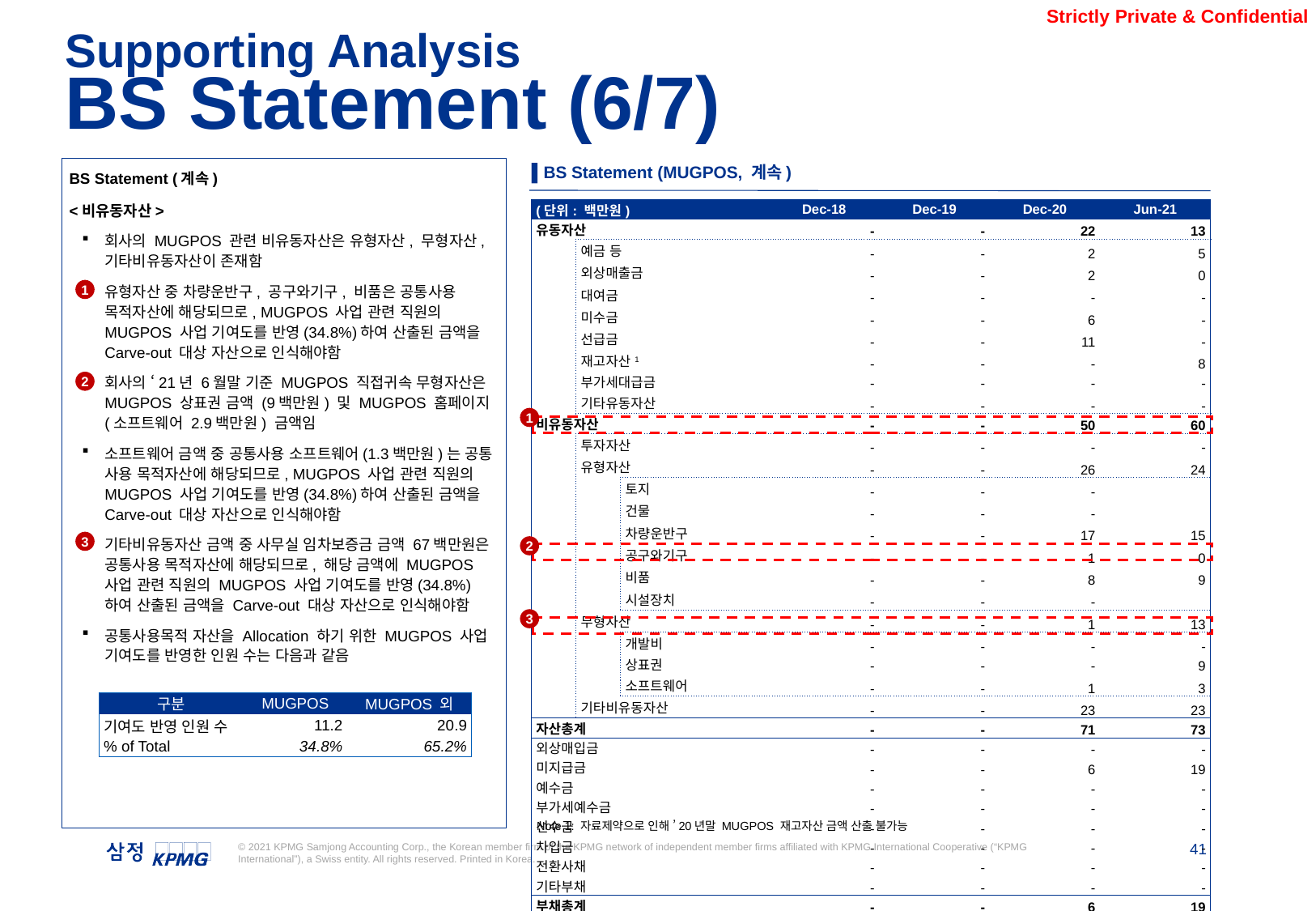

Supporting Analysis
BS Statement (6/7)
▌BS Statement (MUGPOS, 계속)

BS Statement (계속)
<비유동자산>
회사의 MUGPOS 관련 비유동자산은 유형자산, 무형자산, 기타비유동자산이 존재함
유형자산 중 차량운반구, 공구와기구, 비품은 공통사용 목적자산에 해당되므로, MUGPOS 사업 관련 직원의 MUGPOS 사업 기여도를 반영(34.8%)하여 산출된 금액을 Carve-out 대상 자산으로 인식해야함
회사의 ‘21년 6월말 기준 MUGPOS 직접귀속 무형자산은 MUGPOS 상표권 금액 (9백만원) 및 MUGPOS 홈페이지(소프트웨어 2.9백만원) 금액임
소프트웨어 금액 중 공통사용 소프트웨어(1.3백만원)는 공통 사용 목적자산에 해당되므로, MUGPOS 사업 관련 직원의 MUGPOS 사업 기여도를 반영(34.8%)하여 산출된 금액을 Carve-out 대상 자산으로 인식해야함
기타비유동자산 금액 중 사무실 임차보증금 금액 67백만원은 공통사용 목적자산에 해당되므로, 해당 금액에 MUGPOS 사업 관련 직원의 MUGPOS 사업 기여도를 반영(34.8%)하여 산출된 금액을 Carve-out 대상 자산으로 인식해야함
공통사용목적 자산을 Allocation 하기 위한 MUGPOS 사업 기여도를 반영한 인원 수는 다음과 같음
| (단위: 백만원) |  |  | Dec-18 | Dec-19 | Dec-20 | Jun-21 |
| --- | --- | --- | --- | --- | --- | --- |
| 유동자산 |  |  | - | - | 22 | 13 |
|  | 예금 등 |  | - | - | 2 | 5 |
|  | 외상매출금 |  | - | - | 2 | 0 |
|  | 대여금 |  | - | - | - | - |
|  | 미수금 |  | - | - | 6 | - |
|  | 선급금 |  | - | - | 11 | - |
|  | 재고자산1 |  | - | - | - | 8 |
|  | 부가세대급금 |  | - | - | - | - |
|  | 기타유동자산 |  | - | - | - | - |
| 비유동자산 |  |  | - | - | 50 | 60 |
|  | 투자자산 |  | - | - | - | - |
|  | 유형자산 |  | - | - | 26 | 24 |
|  |  | 토지 | - | - | - |  |
|  |  | 건물 | - | - | - |  |
|  |  | 차량운반구 | - | - | 17 | 15 |
|  |  | 공구와기구 | - | - | 1 | 0 |
|  |  | 비품 | - | - | 8 | 9 |
|  |  | 시설장치 | - | - | - |  |
|  | 무형자산 |  | - | - | 1 | 13 |
|  |  | 개발비 | - | - | - | - |
|  |  | 상표권 | - | - | - | 9 |
|  |  | 소프트웨어 | - | - | 1 | 3 |
|  | 기타비유동자산 |  | - | - | 23 | 23 |
| 자산총계 |  |  | - | - | 71 | 73 |
| 외상매입금 |  |  | - | - | - | - |
| 미지급금 |  |  | - | - | 6 | 19 |
| 예수금 |  |  | - | - | - | - |
| 부가세예수금 |  |  | - | - | - | - |
| 선수금 |  |  | - | - | - | - |
| 차입금 |  |  | - | - | - | - |
| 전환사채 |  |  | - | - | - | - |
| 기타부채 |  |  | - | - | - | - |
| 부채총계 |  |  | - | - | 6 | 19 |
| 순자산 |  |  | - | - | 65 | 54 |
1
2
1

3
2

3

| 구분 | MUGPOS | MUGPOS 외 |
| --- | --- | --- |
| 기여도 반영 인원 수 | 11.2 | 20.9 |
| % of Total | 34.8% | 65.2% |
Note 1: 자료제약으로 인해 ’20년말 MUGPOS 재고자산 금액 산출 불가능